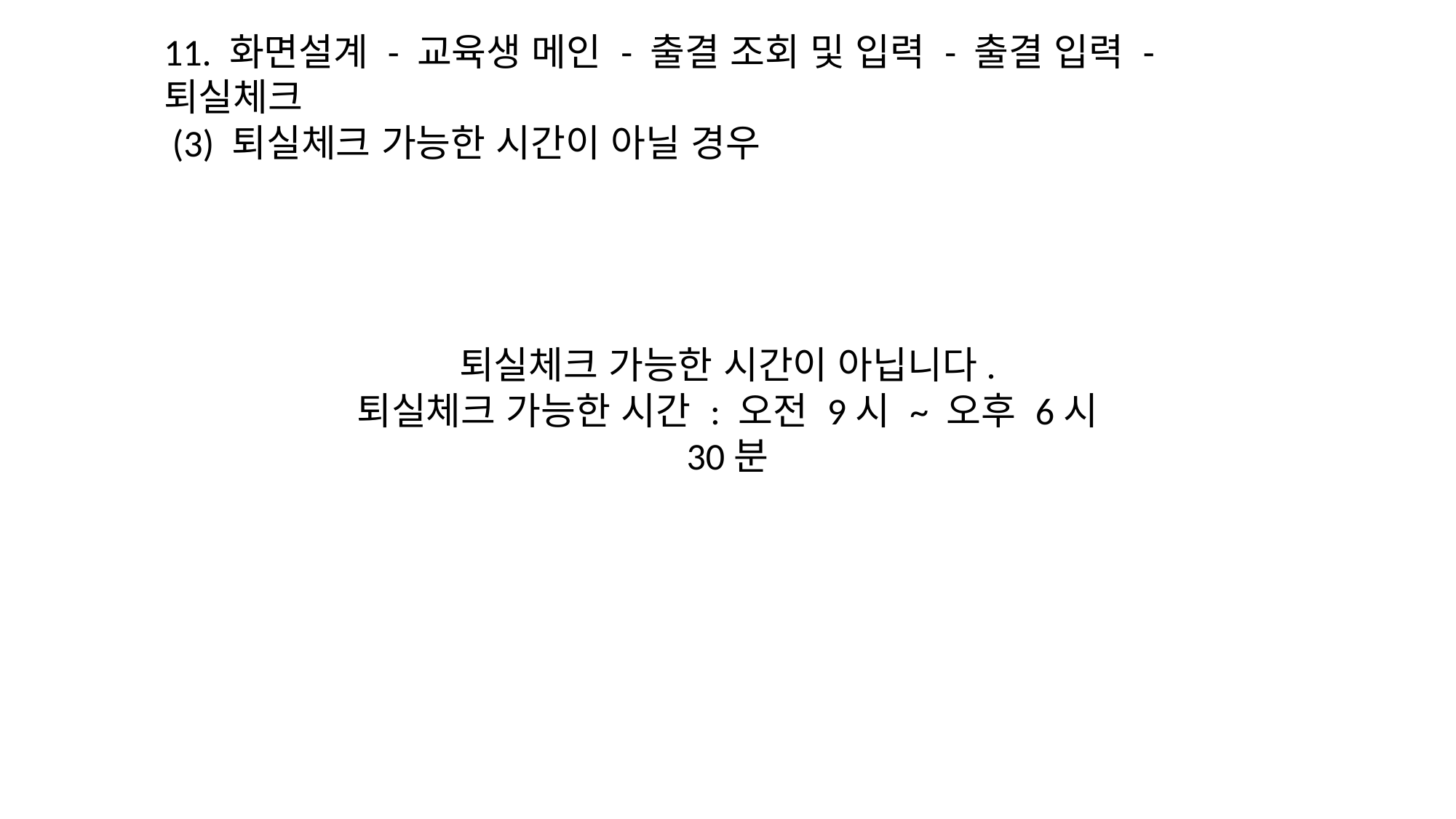

11. 화면설계 - 교육생 메인 - 출결 조회 및 입력 - 출결 입력 - 퇴실체크
 (3) 퇴실체크 가능한 시간이 아닐 경우
퇴실체크 가능한 시간이 아닙니다.
퇴실체크 가능한 시간 : 오전 9시 ~ 오후 6시 30분